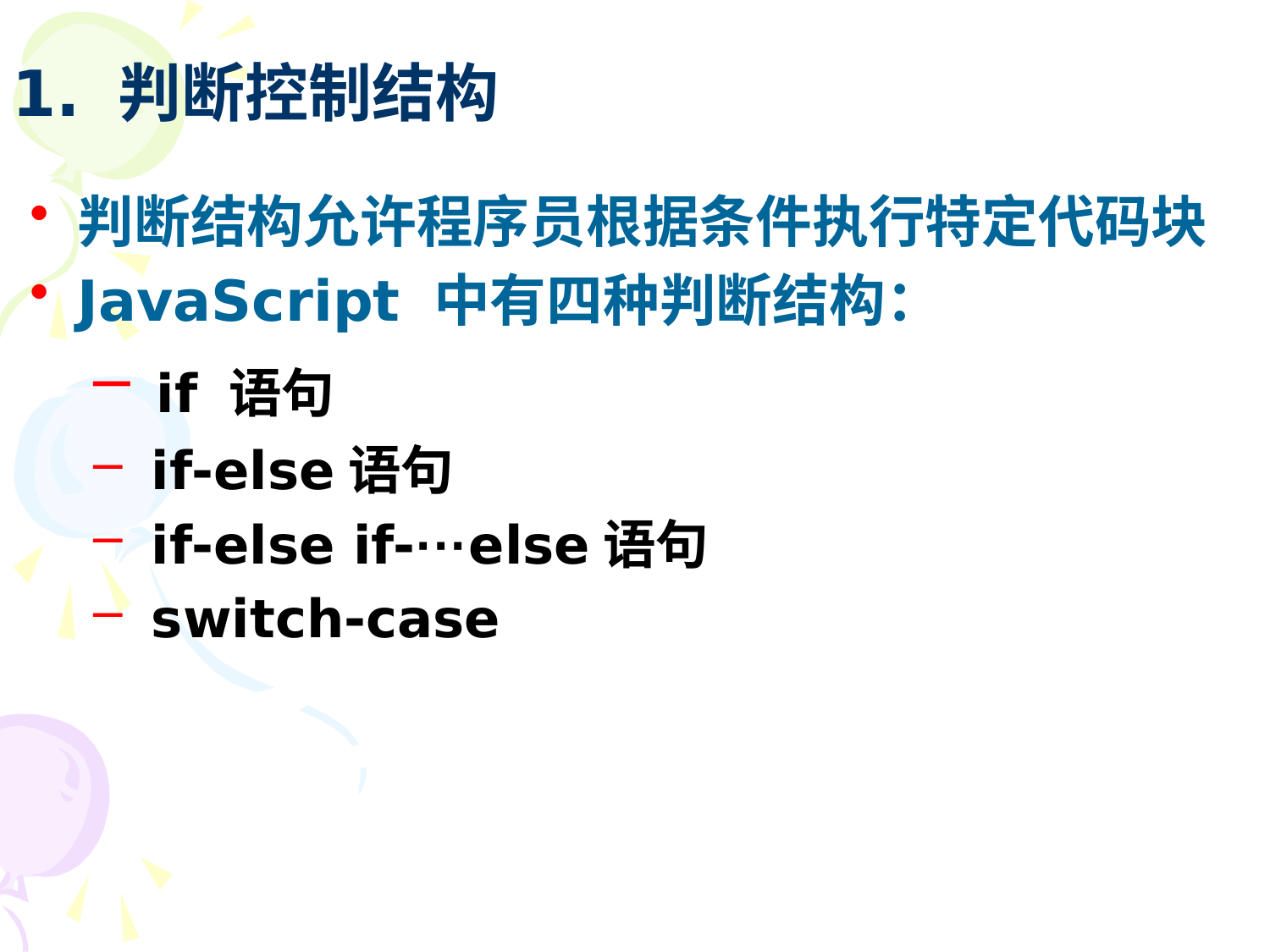

# 1. 判断控制结构
判断结构允许程序员根据条件执行特定代码块
JavaScript 中有四种判断结构：
 if 语句
 if-else语句
 if-else if-···else语句
 switch-case